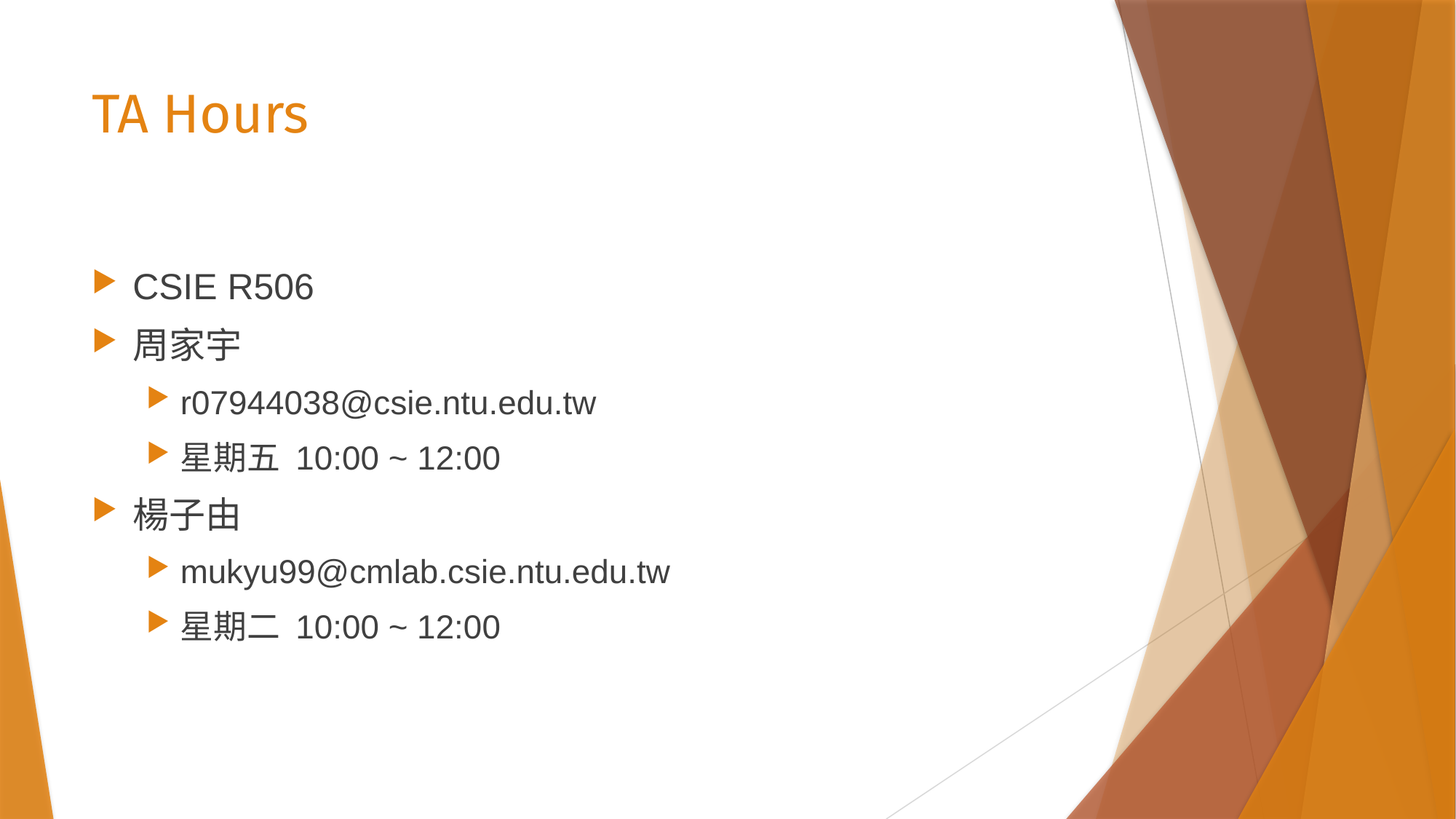

# TA Hours
CSIE R506
周家宇
r07944038@csie.ntu.edu.tw
星期五 10:00 ~ 12:00
楊子由
mukyu99@cmlab.csie.ntu.edu.tw
星期二 10:00 ~ 12:00